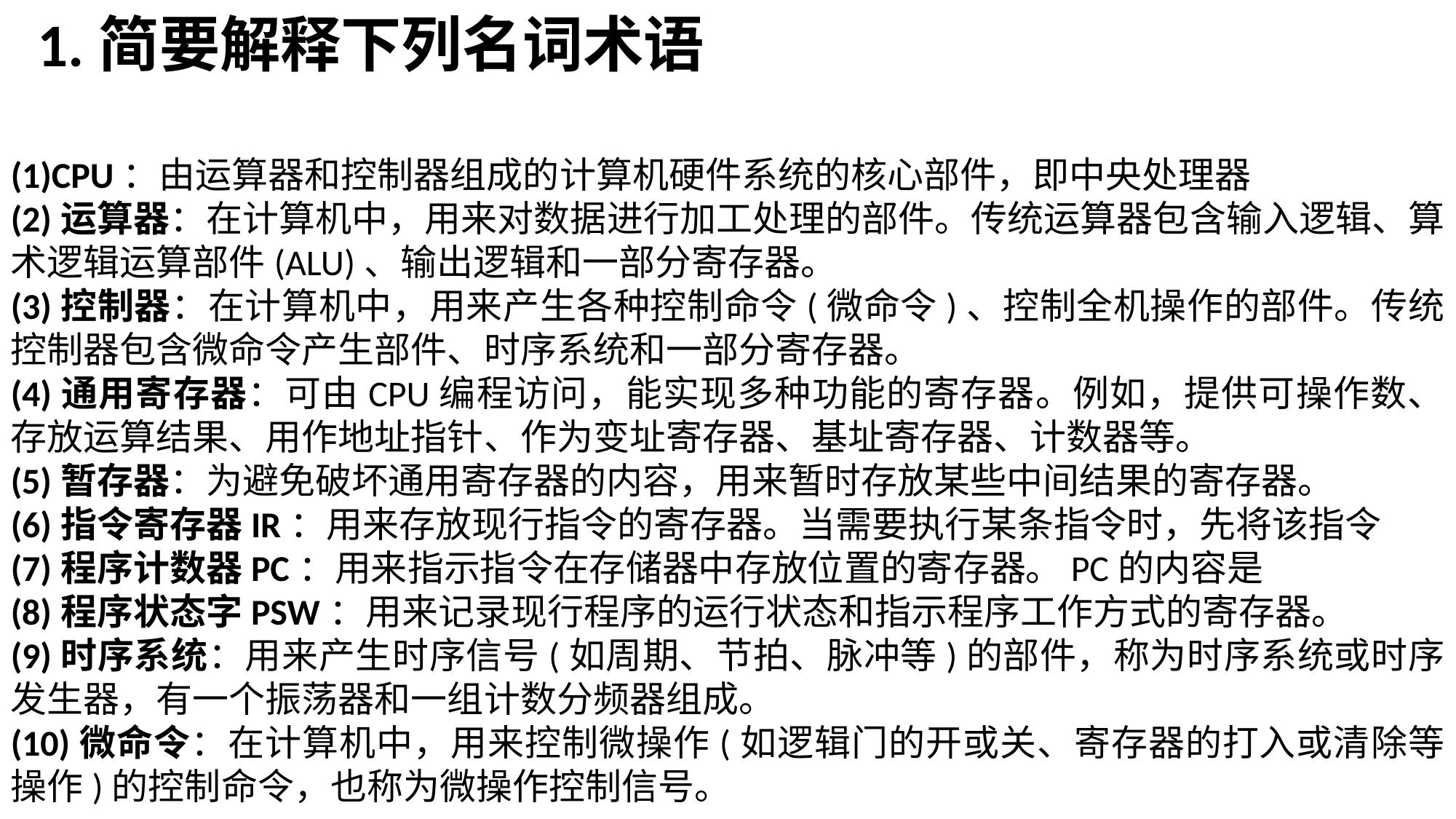

1.简要解释下列名词术语
(1)CPU：由运算器和控制器组成的计算机硬件系统的核心部件，即中央处理器
(2)运算器：在计算机中，用来对数据进行加工处理的部件。传统运算器包含输入逻辑、算术逻辑运算部件(ALU)、输出逻辑和一部分寄存器。
(3)控制器：在计算机中，用来产生各种控制命令(微命令)、控制全机操作的部件。传统控制器包含微命令产生部件、时序系统和一部分寄存器。
(4)通用寄存器：可由CPU编程访问，能实现多种功能的寄存器。例如，提供可操作数、存放运算结果、用作地址指针、作为变址寄存器、基址寄存器、计数器等。
(5)暂存器：为避免破坏通用寄存器的内容，用来暂时存放某些中间结果的寄存器。
(6)指令寄存器IR：用来存放现行指令的寄存器。当需要执行某条指令时，先将该指令
(7)程序计数器PC：用来指示指令在存储器中存放位置的寄存器。PC的内容是
(8)程序状态字PSW：用来记录现行程序的运行状态和指示程序工作方式的寄存器。
(9)时序系统：用来产生时序信号(如周期、节拍、脉冲等)的部件，称为时序系统或时序发生器，有一个振荡器和一组计数分频器组成。
(10)微命令：在计算机中，用来控制微操作(如逻辑门的开或关、寄存器的打入或清除等操作)的控制命令，也称为微操作控制信号。